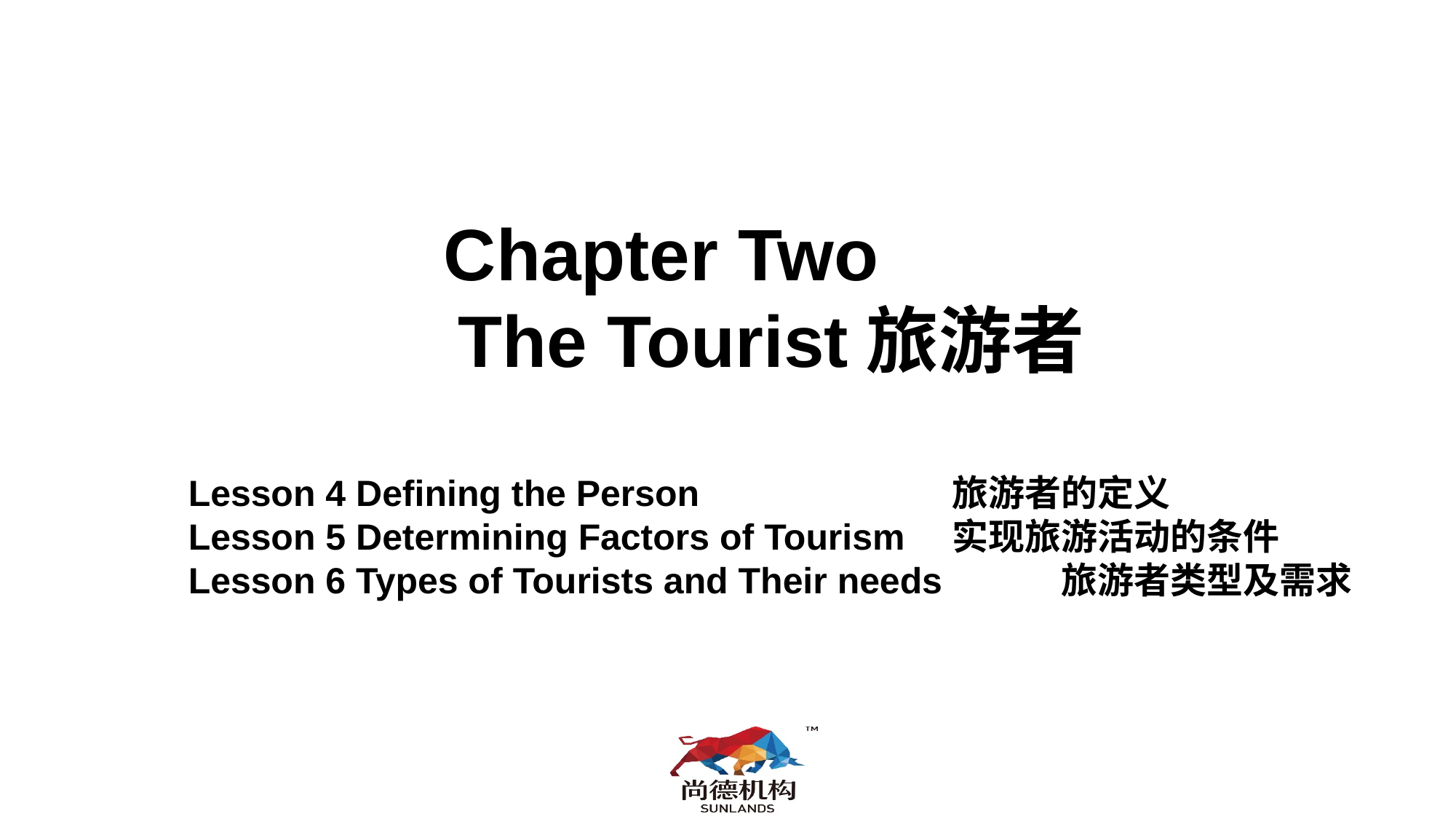

Chapter Two
The Tourist旅游者

Lesson 4 Defining the Person			旅游者的定义
Lesson 5 Determining Factors of Tourism 	实现旅游活动的条件Lesson 6 Types of Tourists and Their needs 	旅游者类型及需求